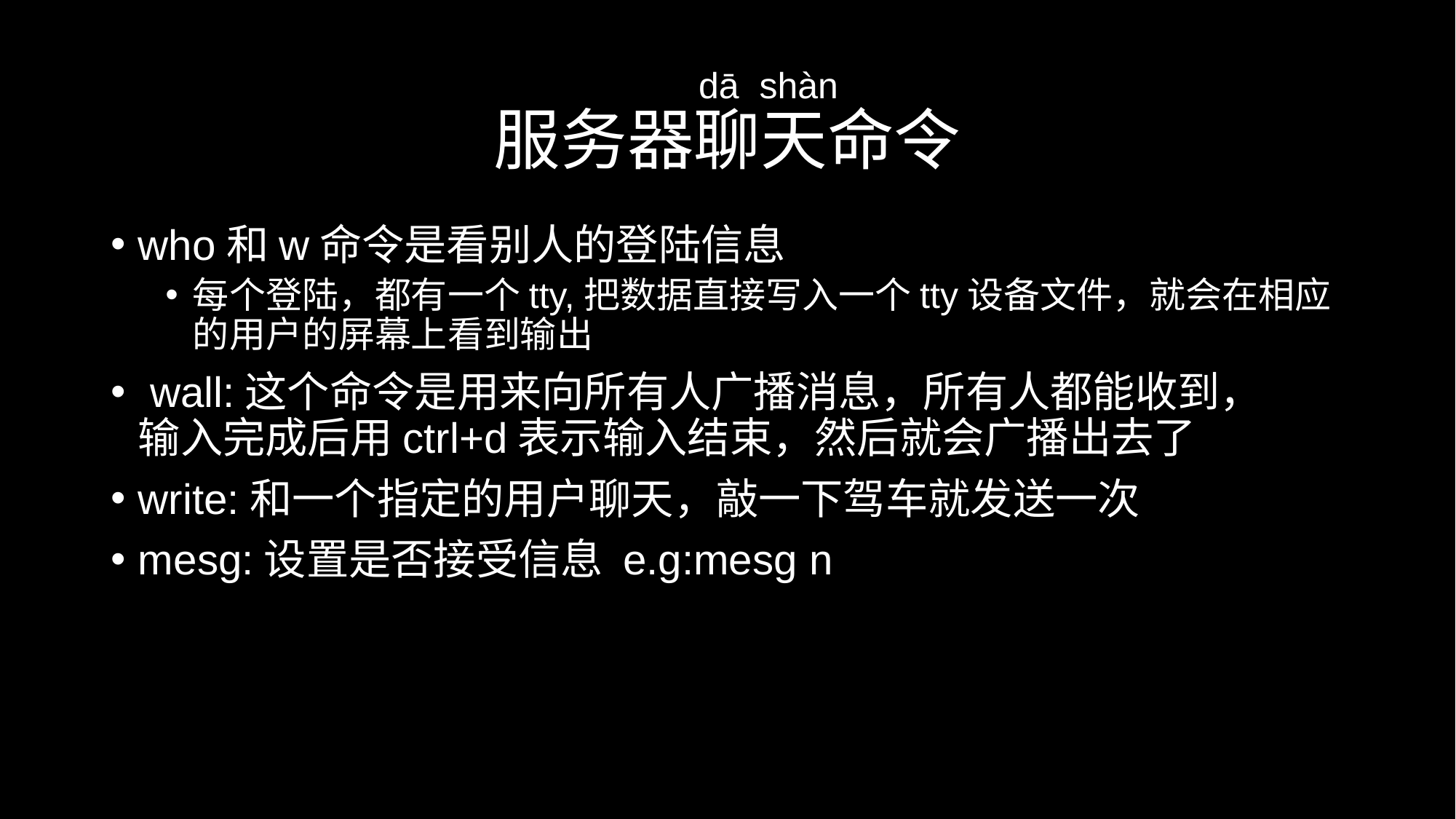

# dā  shàn 服务器聊天命令
who和w命令是看别人的登陆信息
每个登陆，都有一个tty,把数据直接写入一个tty设备文件，就会在相应的用户的屏幕上看到输出
 wall:这个命令是用来向所有人广播消息，所有人都能收到，
输入完成后用ctrl+d表示输入结束，然后就会广播出去了
write:和一个指定的用户聊天，敲一下驾车就发送一次
mesg:设置是否接受信息 e.g:mesg n